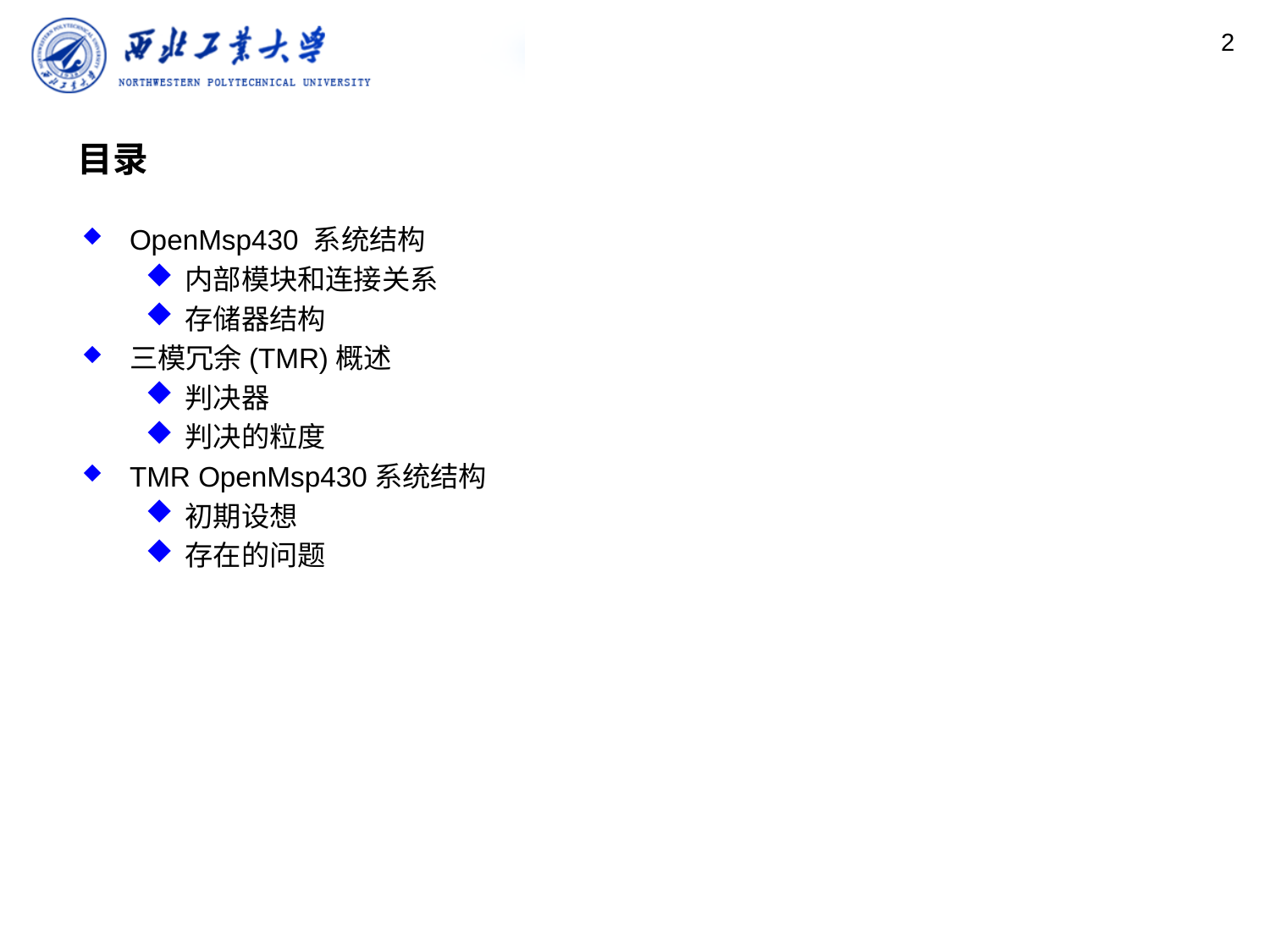

2
# 目录
OpenMsp430 系统结构
内部模块和连接关系
存储器结构
三模冗余(TMR)概述
判决器
判决的粒度
TMR OpenMsp430系统结构
初期设想
存在的问题